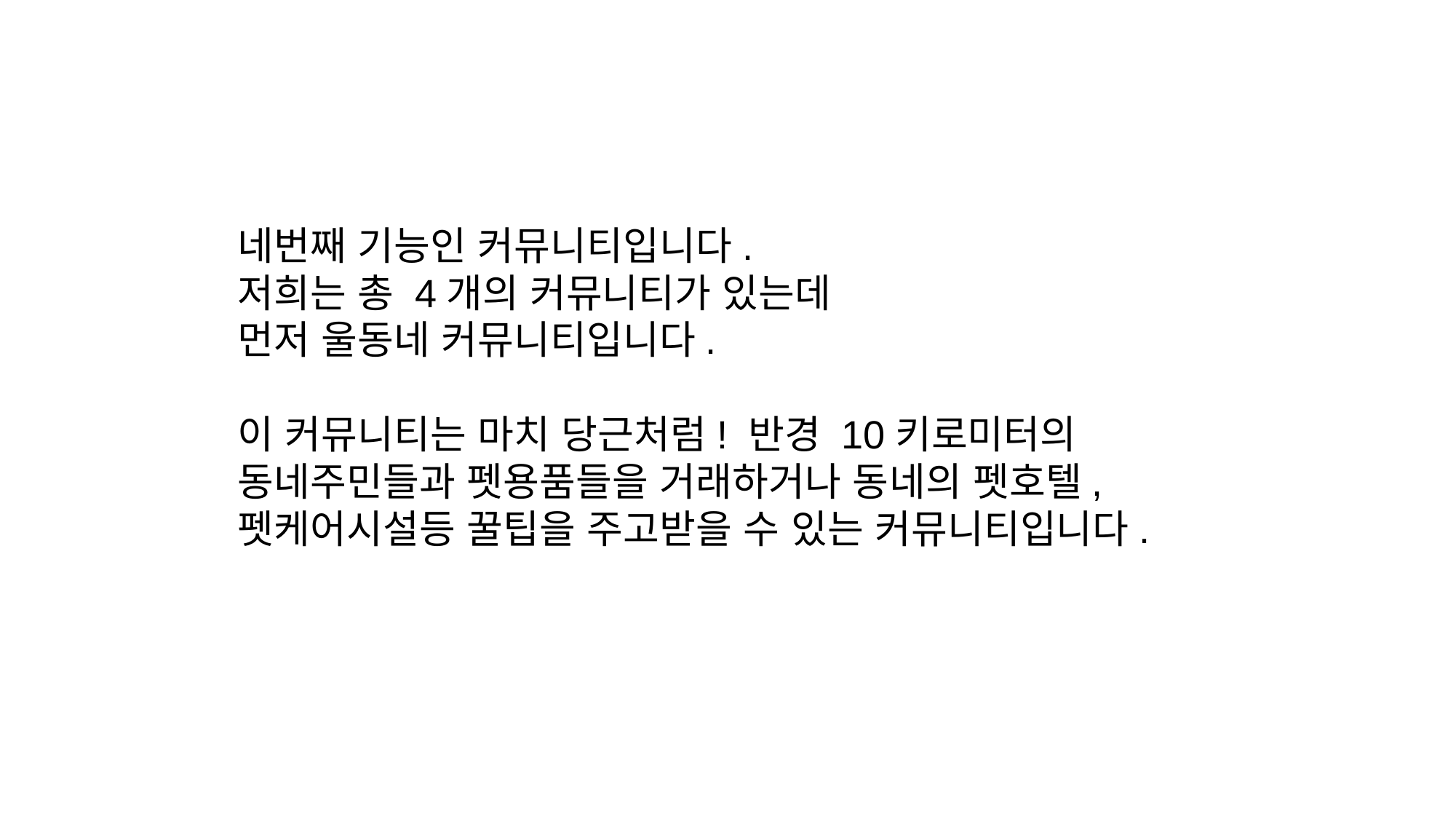

네번째 기능인 커뮤니티입니다.
저희는 총 4개의 커뮤니티가 있는데
먼저 울동네 커뮤니티입니다.

이 커뮤니티는 마치 당근처럼! 반경 10키로미터의 동네주민들과 펫용품들을 거래하거나 동네의 펫호텔, 펫케어시설등 꿀팁을 주고받을 수 있는 커뮤니티입니다.